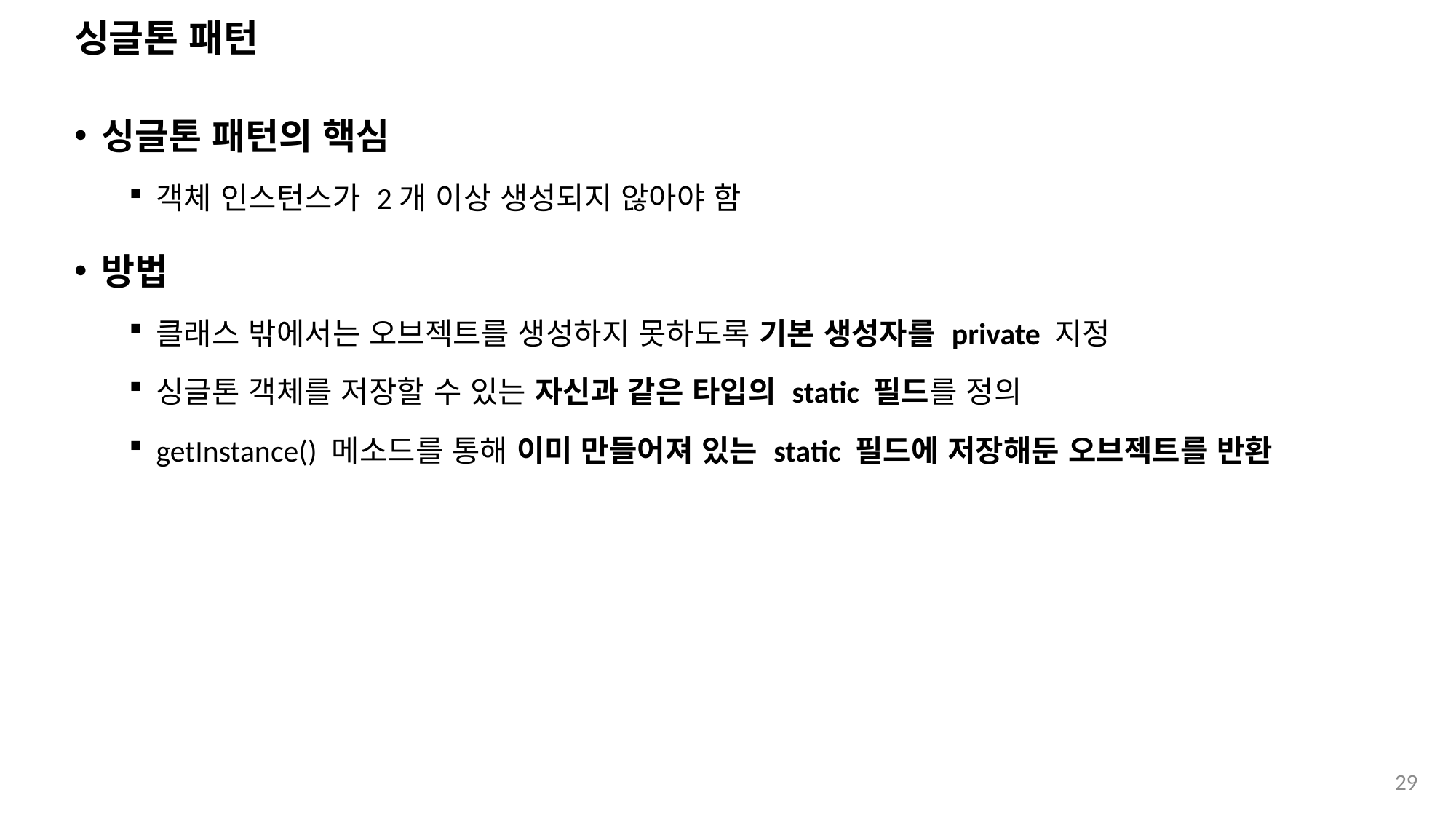

# 싱글톤 패턴
싱글톤 패턴의 핵심
객체 인스턴스가 2개 이상 생성되지 않아야 함
방법
클래스 밖에서는 오브젝트를 생성하지 못하도록 기본 생성자를 private 지정
싱글톤 객체를 저장할 수 있는 자신과 같은 타입의 static 필드를 정의
getInstance() 메소드를 통해 이미 만들어져 있는 static 필드에 저장해둔 오브젝트를 반환

29